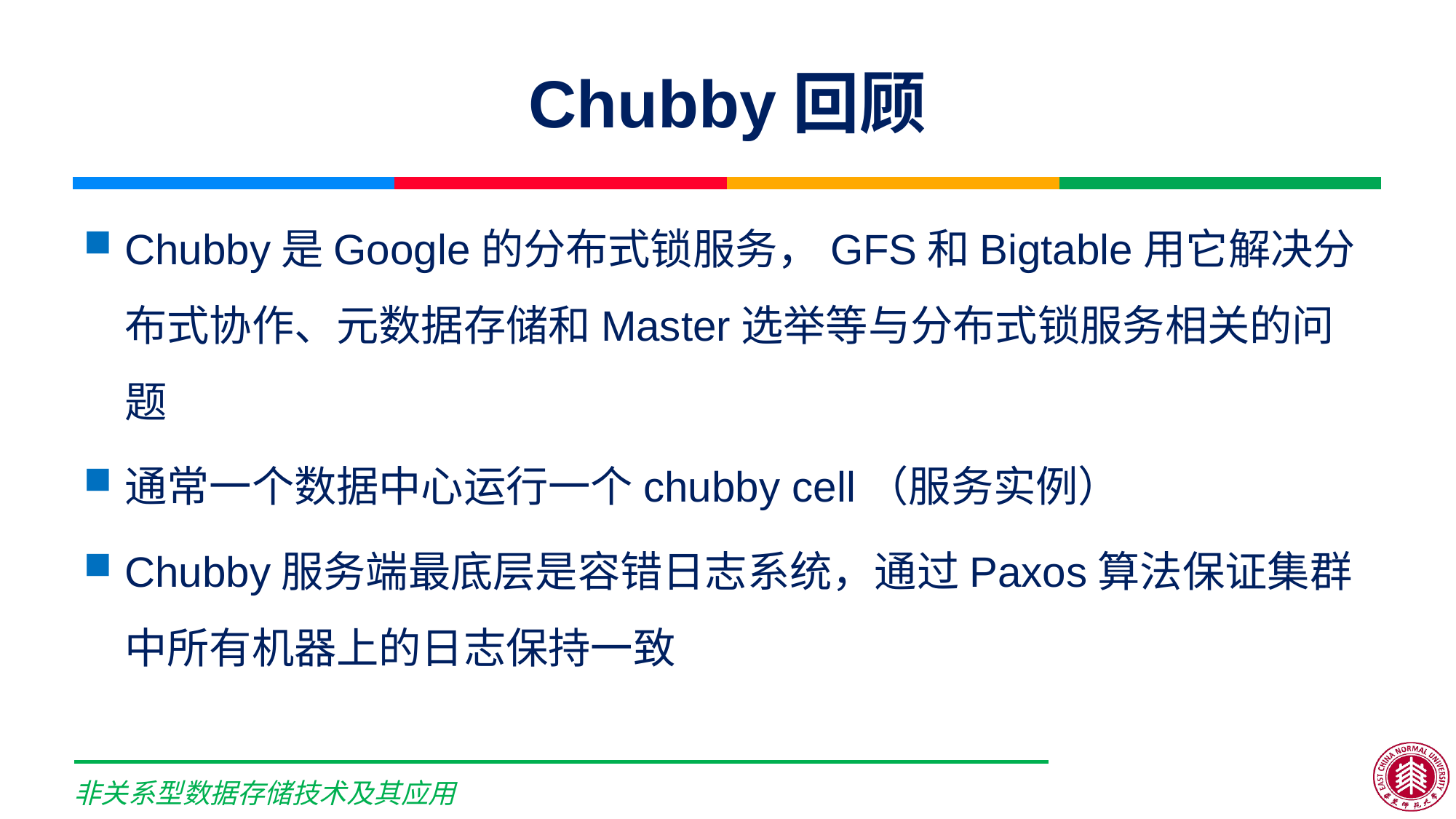

# Chubby回顾
Chubby是Google的分布式锁服务，GFS和Bigtable用它解决分布式协作、元数据存储和Master选举等与分布式锁服务相关的问题
通常一个数据中心运行一个chubby cell（服务实例）
Chubby服务端最底层是容错日志系统，通过Paxos算法保证集群中所有机器上的日志保持一致